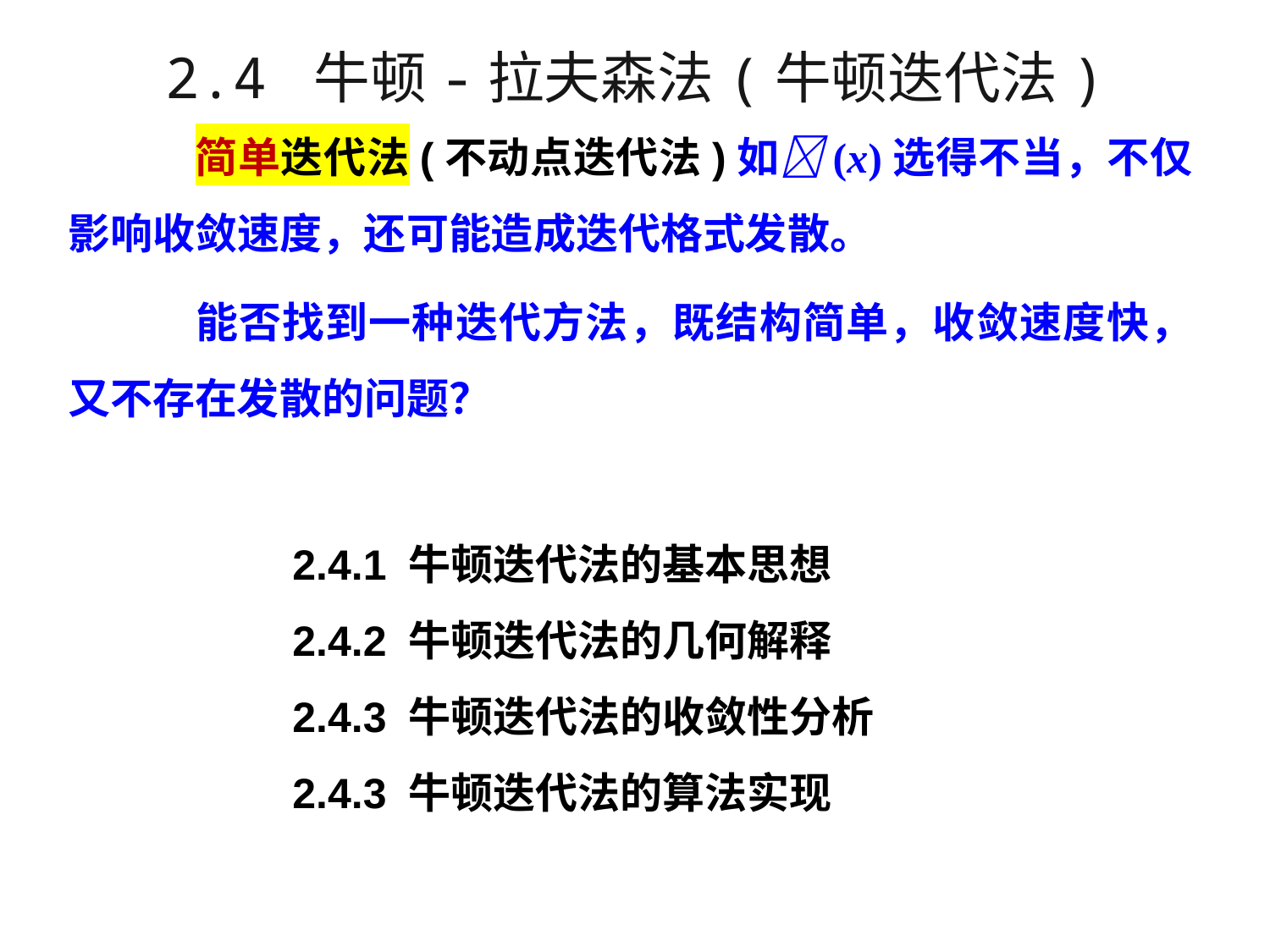

# 2.4 牛顿-拉夫森法(牛顿迭代法)
	简单迭代法(不动点迭代法)如ϕ(x)选得不当，不仅影响收敛速度，还可能造成迭代格式发散。
	能否找到一种迭代方法，既结构简单，收敛速度快，又不存在发散的问题？
2.4.1 牛顿迭代法的基本思想
2.4.2 牛顿迭代法的几何解释
2.4.3 牛顿迭代法的收敛性分析
2.4.3 牛顿迭代法的算法实现